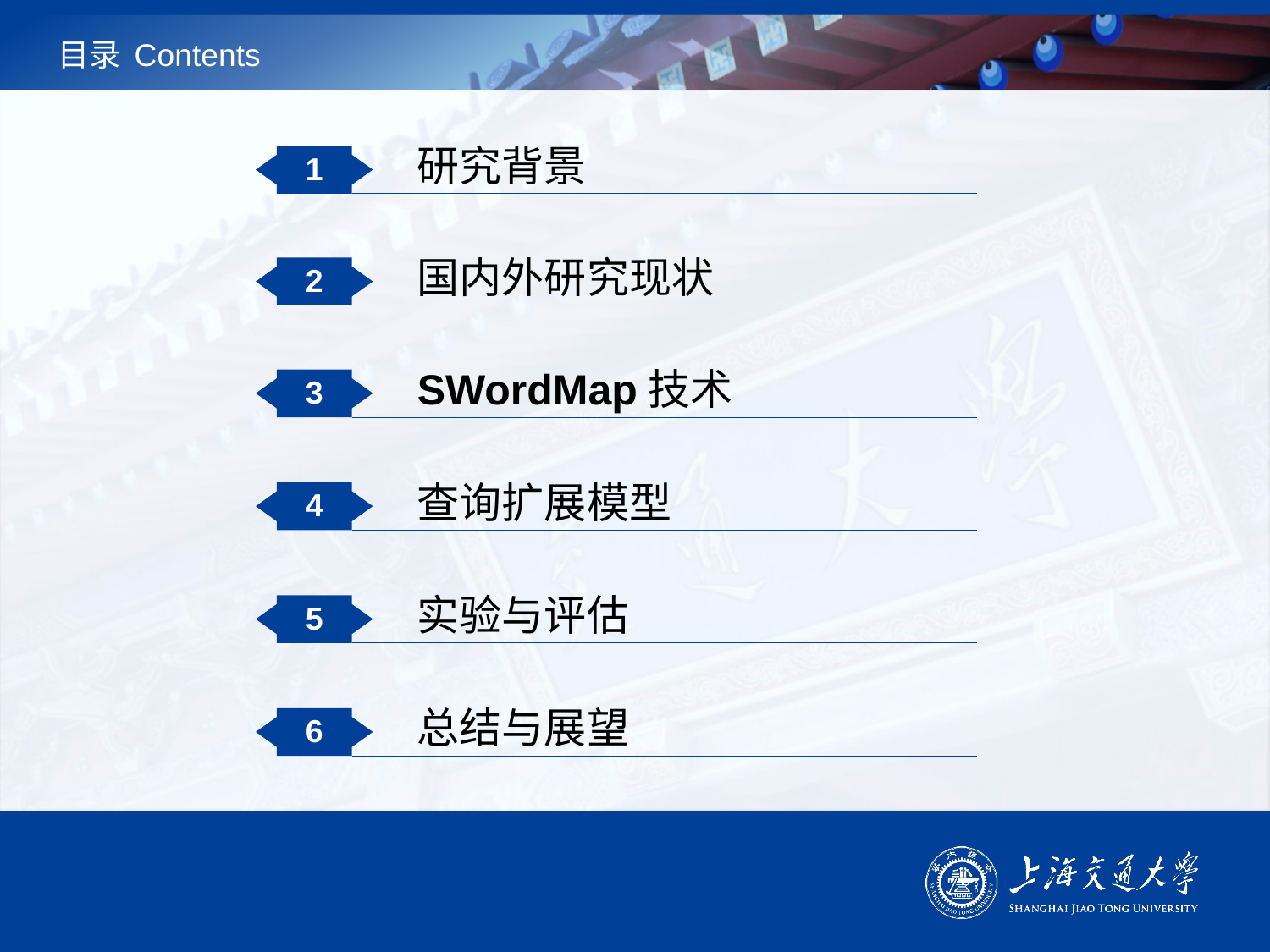

# 目录 Contents
研究背景
1

国内外研究现状
2

SWordMap技术
3

查询扩展模型
4

实验与评估
5

总结与展望
6